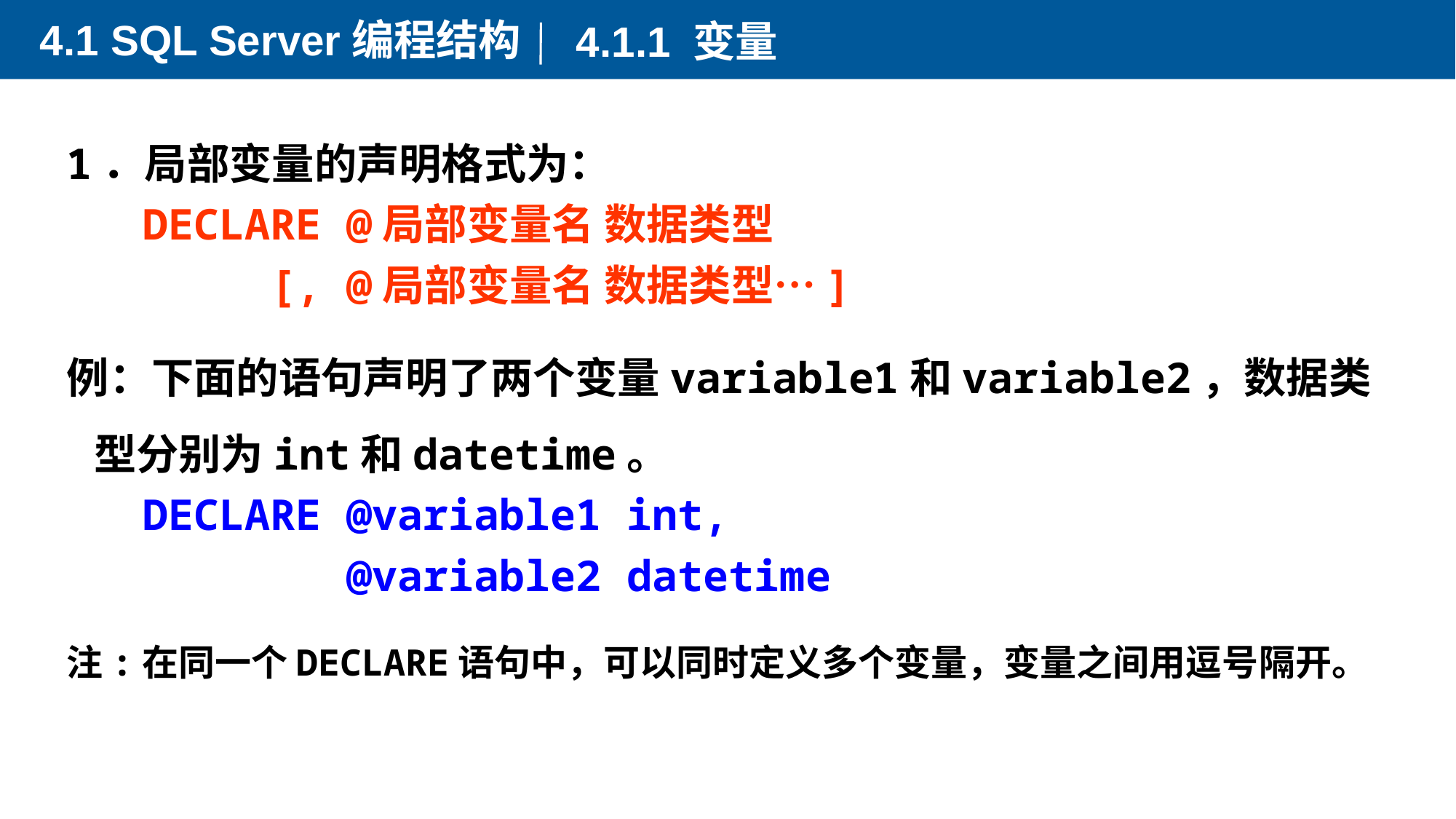

4.1 SQL Server编程结构
4.1.1 变量
1．局部变量的声明格式为：
   DECLARE @局部变量名 数据类型
        [, @局部变量名 数据类型…]
例：下面的语句声明了两个变量variable1和variable2，数据类型分别为int和datetime。
   DECLARE @variable1 int,
           @variable2 datetime
注:在同一个DECLARE语句中，可以同时定义多个变量，变量之间用逗号隔开。